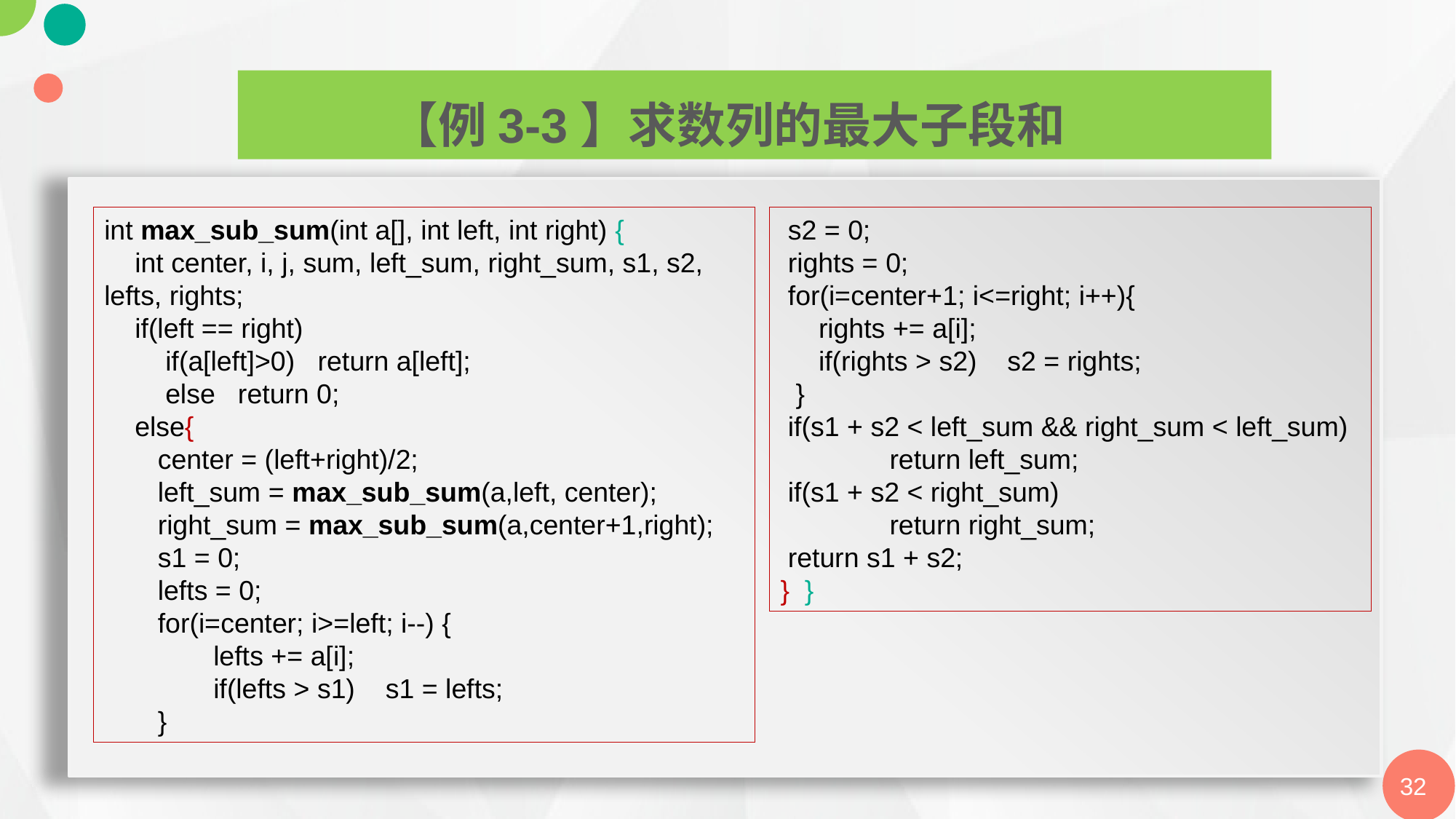

【例3-3】求数列的最大子段和
int max_sub_sum(int a[], int left, int right) {
    int center, i, j, sum, left_sum, right_sum, s1, s2, lefts, rights;
    if(left == right)
        if(a[left]>0)   return a[left];
        else   return 0;
    else{
       center = (left+right)/2;
       left_sum = max_sub_sum(a,left, center);
       right_sum = max_sub_sum(a,center+1,right);
       s1 = 0;
       lefts = 0;
       for(i=center; i>=left; i--) {
 	lefts += a[i];
 	if(lefts > s1)    s1 = lefts;
       }
 s2 = 0;
 rights = 0;
 for(i=center+1; i<=right; i++){
     rights += a[i];
     if(rights > s2)    s2 = rights;
  }
 if(s1 + s2 < left_sum && right_sum < left_sum)
	return left_sum;
 if(s1 + s2 < right_sum)
	return right_sum;
 return s1 + s2;
}  }